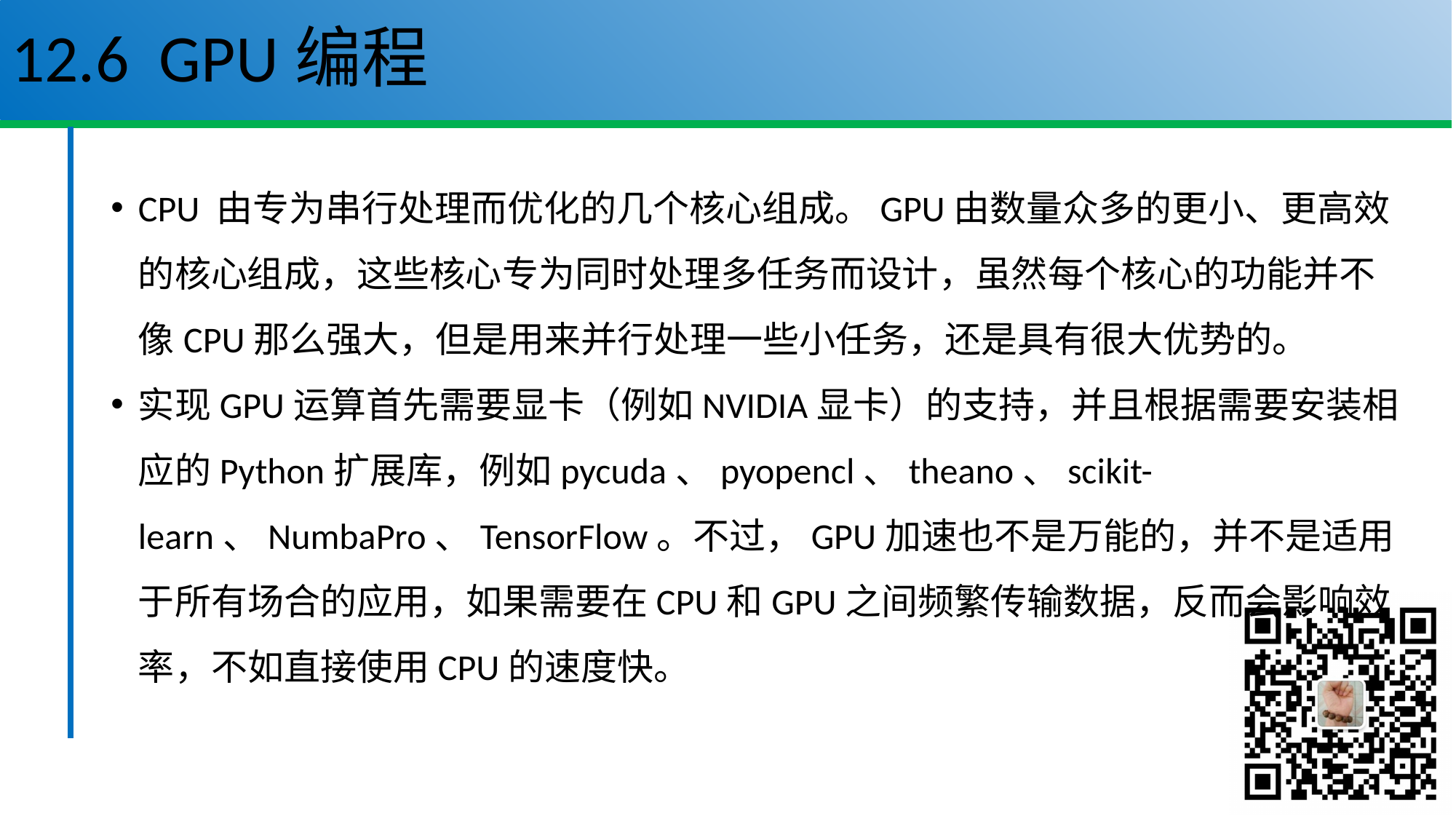

# 12.6  GPU编程
CPU 由专为串行处理而优化的几个核心组成。GPU由数量众多的更小、更高效的核心组成，这些核心专为同时处理多任务而设计，虽然每个核心的功能并不像CPU那么强大，但是用来并行处理一些小任务，还是具有很大优势的。
实现GPU运算首先需要显卡（例如NVIDIA显卡）的支持，并且根据需要安装相应的Python扩展库，例如pycuda、pyopencl、theano、scikit-learn、NumbaPro、TensorFlow。不过，GPU加速也不是万能的，并不是适用于所有场合的应用，如果需要在CPU和GPU之间频繁传输数据，反而会影响效率，不如直接使用CPU的速度快。
75